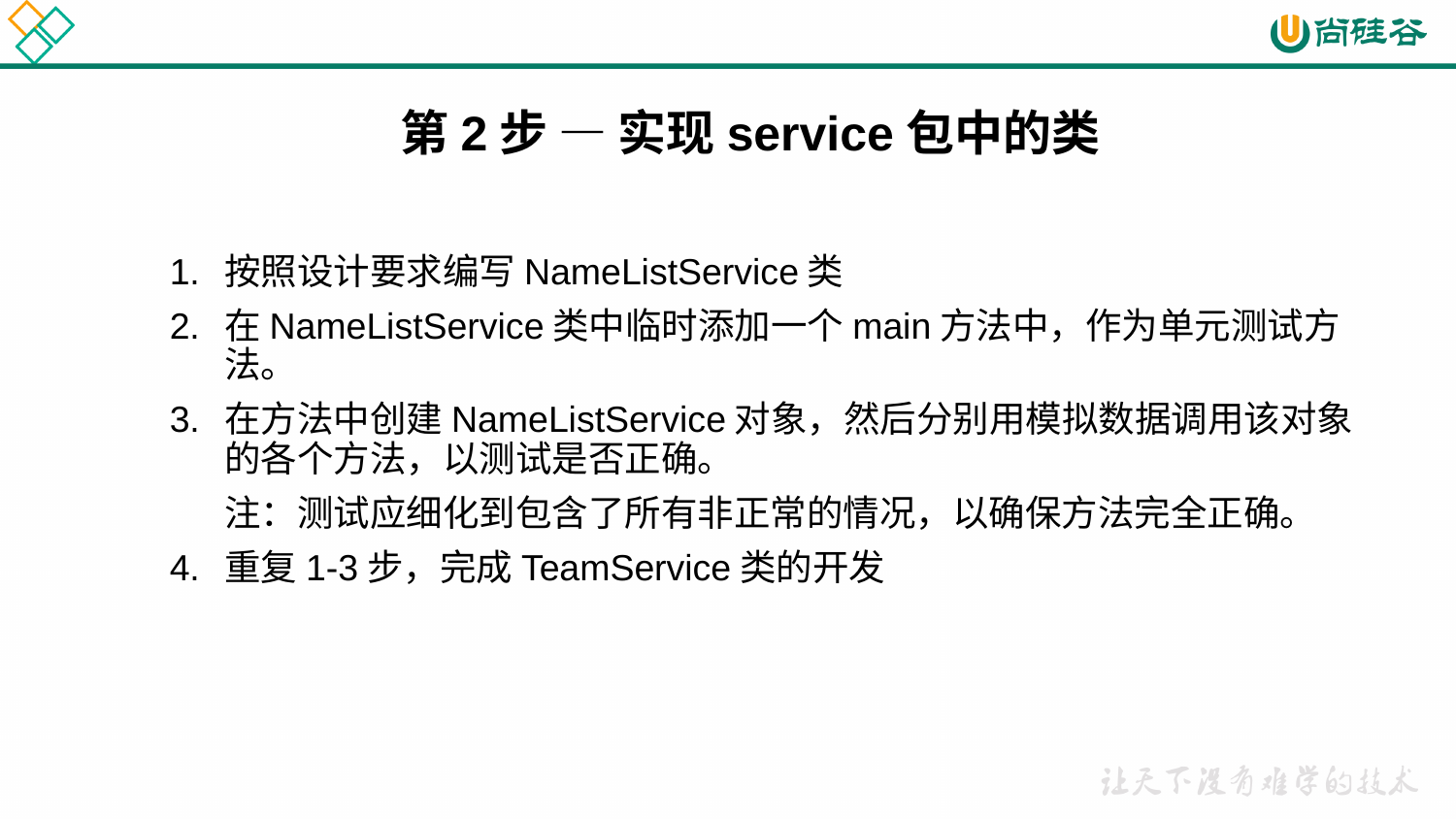

# 第2步 — 实现service包中的类
按照设计要求编写NameListService类
在NameListService类中临时添加一个main方法中，作为单元测试方法。
在方法中创建NameListService对象，然后分别用模拟数据调用该对象的各个方法，以测试是否正确。
	注：测试应细化到包含了所有非正常的情况，以确保方法完全正确。
重复1-3步，完成TeamService类的开发